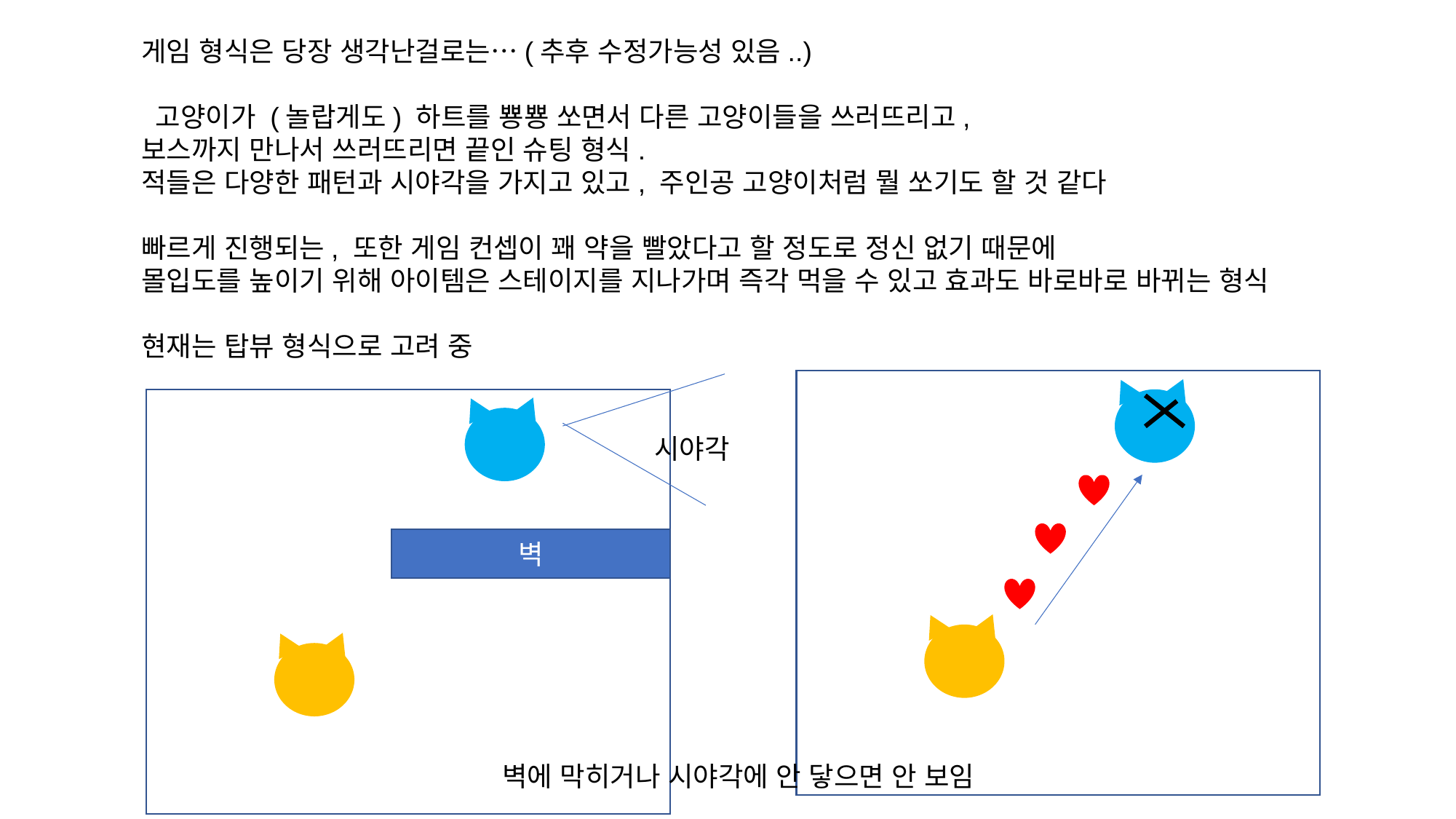

게임 형식은 당장 생각난걸로는…(추후 수정가능성 있음..)

 고양이가 (놀랍게도) 하트를 뿅뿅 쏘면서 다른 고양이들을 쓰러뜨리고,
보스까지 만나서 쓰러뜨리면 끝인 슈팅 형식.
적들은 다양한 패턴과 시야각을 가지고 있고, 주인공 고양이처럼 뭘 쏘기도 할 것 같다

빠르게 진행되는, 또한 게임 컨셉이 꽤 약을 빨았다고 할 정도로 정신 없기 때문에
몰입도를 높이기 위해 아이템은 스테이지를 지나가며 즉각 먹을 수 있고 효과도 바로바로 바뀌는 형식

현재는 탑뷰 형식으로 고려 중

시야각

벽

벽에 막히거나 시야각에 안 닿으면 안 보임